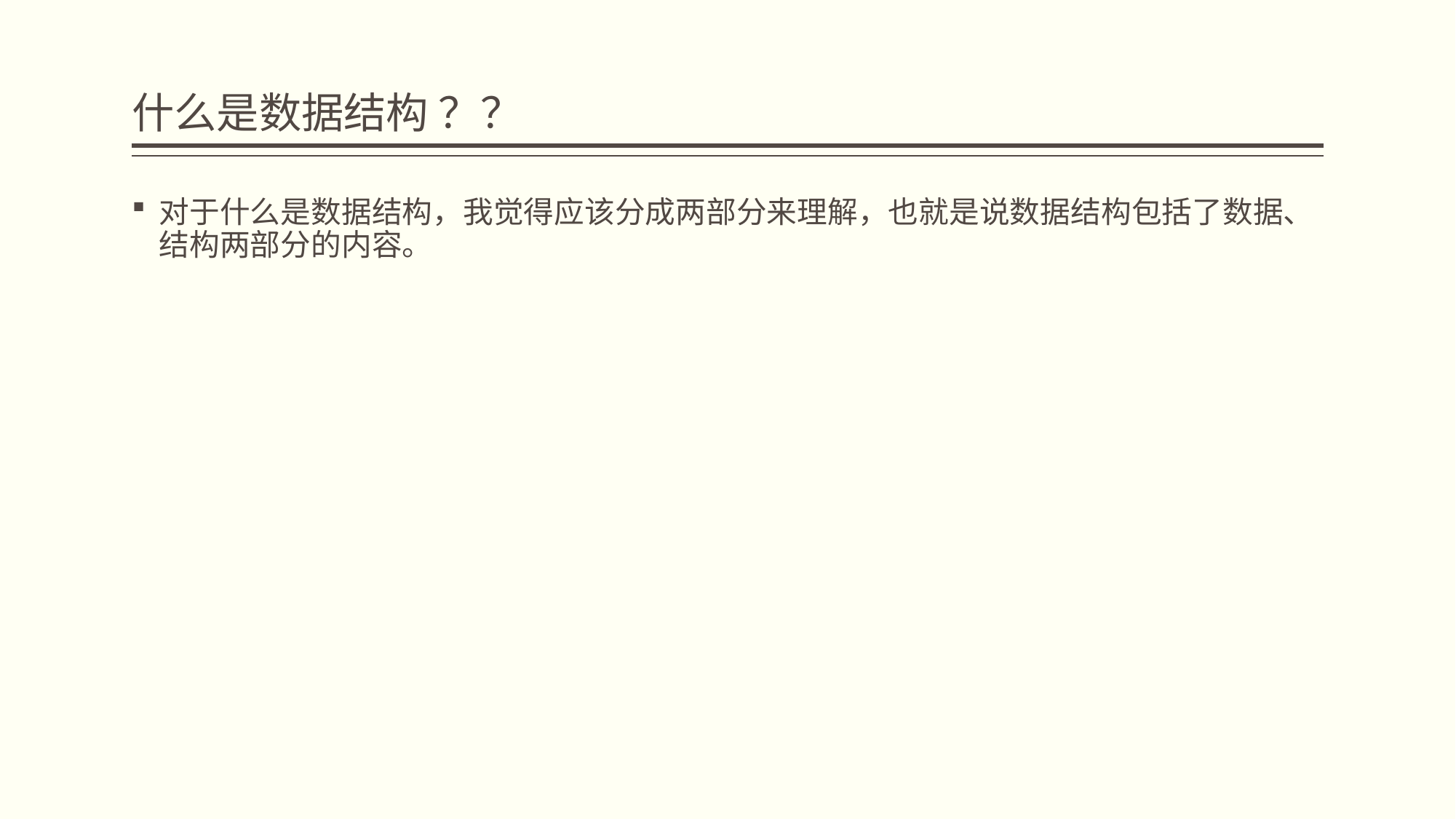

# 什么是数据结构 ？？
对于什么是数据结构，我觉得应该分成两部分来理解，也就是说数据结构包括了数据、结构两部分的内容。